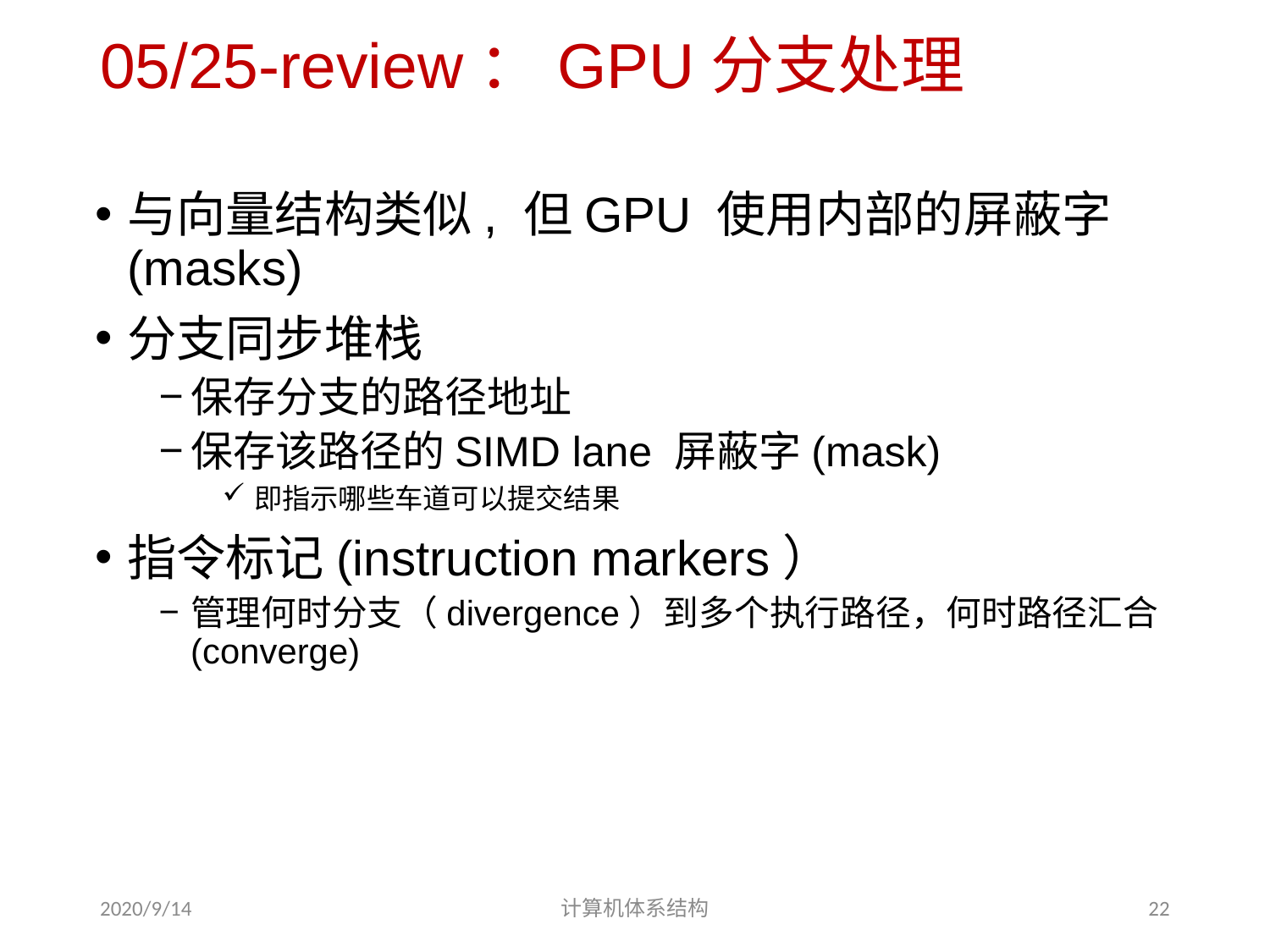

# 05/25-review：GPU分支处理
与向量结构类似, 但GPU 使用内部的屏蔽字(masks)
分支同步堆栈
保存分支的路径地址
保存该路径的SIMD lane 屏蔽字(mask)
即指示哪些车道可以提交结果
指令标记(instruction markers）
管理何时分支（divergence）到多个执行路径，何时路径汇合(converge)

2020/9/14
计算机体系结构
22